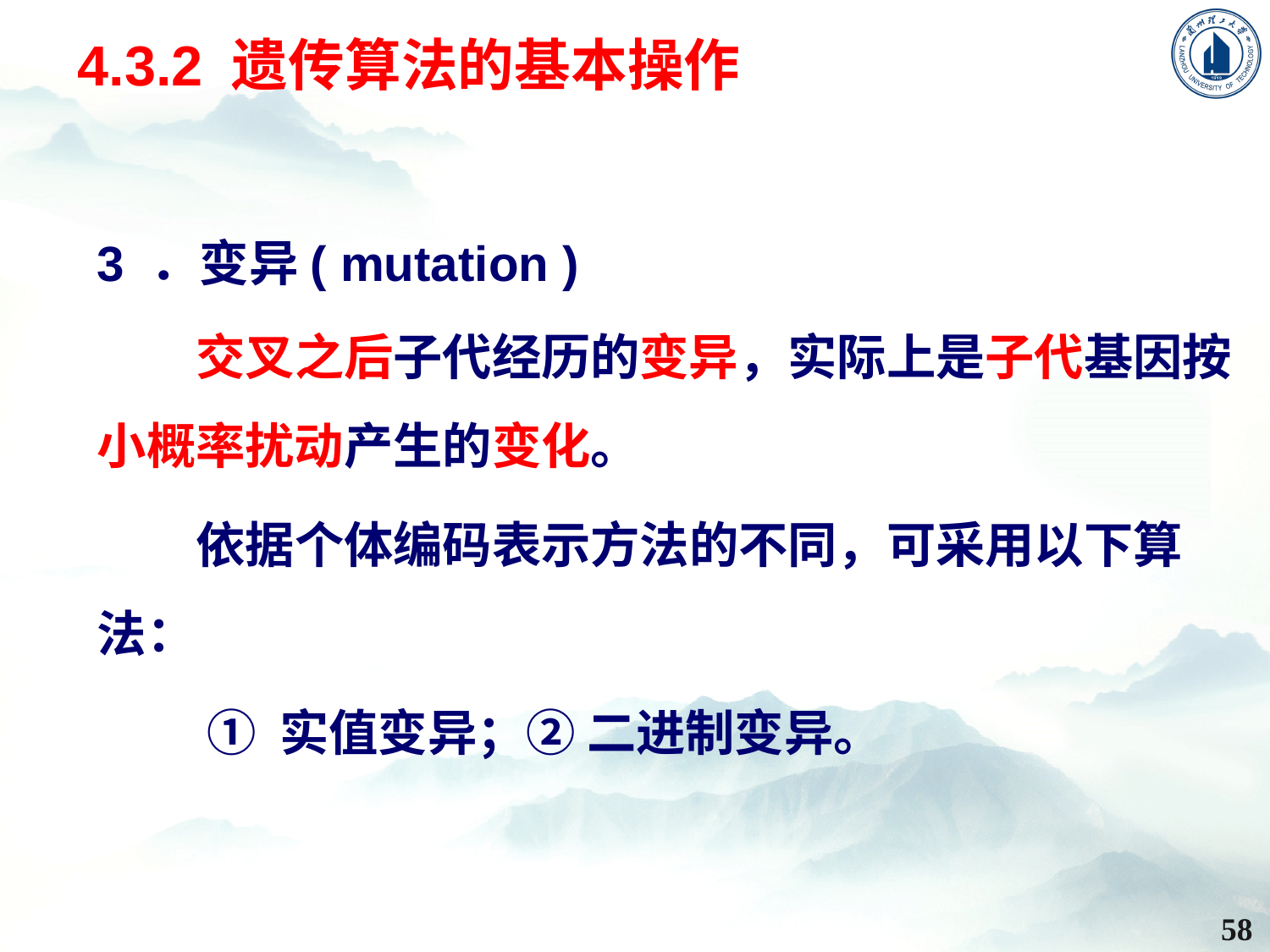

4.3.2 遗传算法的基本操作

3 ．变异( mutation )
交叉之后子代经历的变异，实际上是子代基因按小概率扰动产生的变化。
依据个体编码表示方法的不同，可采用以下算法：
 ① 实值变异；② 二进制变异。

58